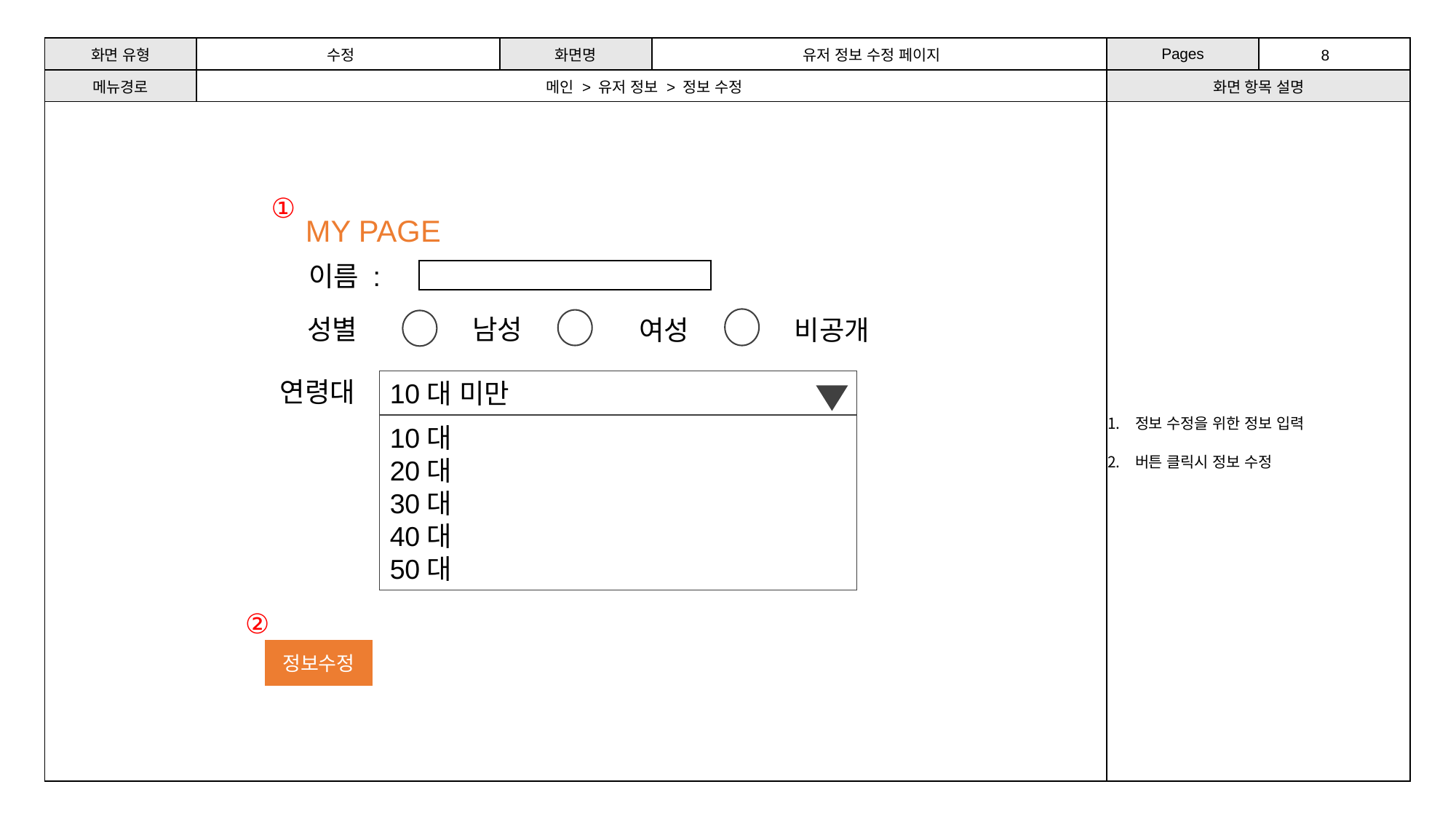

| 화면 유형 | 수정 | 화면명 | 유저 정보 수정 페이지 | Pages | 8 |
| --- | --- | --- | --- | --- | --- |
| 메뉴경로 | 메인 > 유저 정보 > 정보 수정 |  |  | 화면 항목 설명 |  |
|  |  |  |  | 정보 수정을 위한 정보 입력 버튼 클릭시 정보 수정 |  |
①
MY PAGE
이름 :

성별
남성
비공개
여성

연령대
10대 미만

10대
20대
30대
40대
50대
②
정보수정